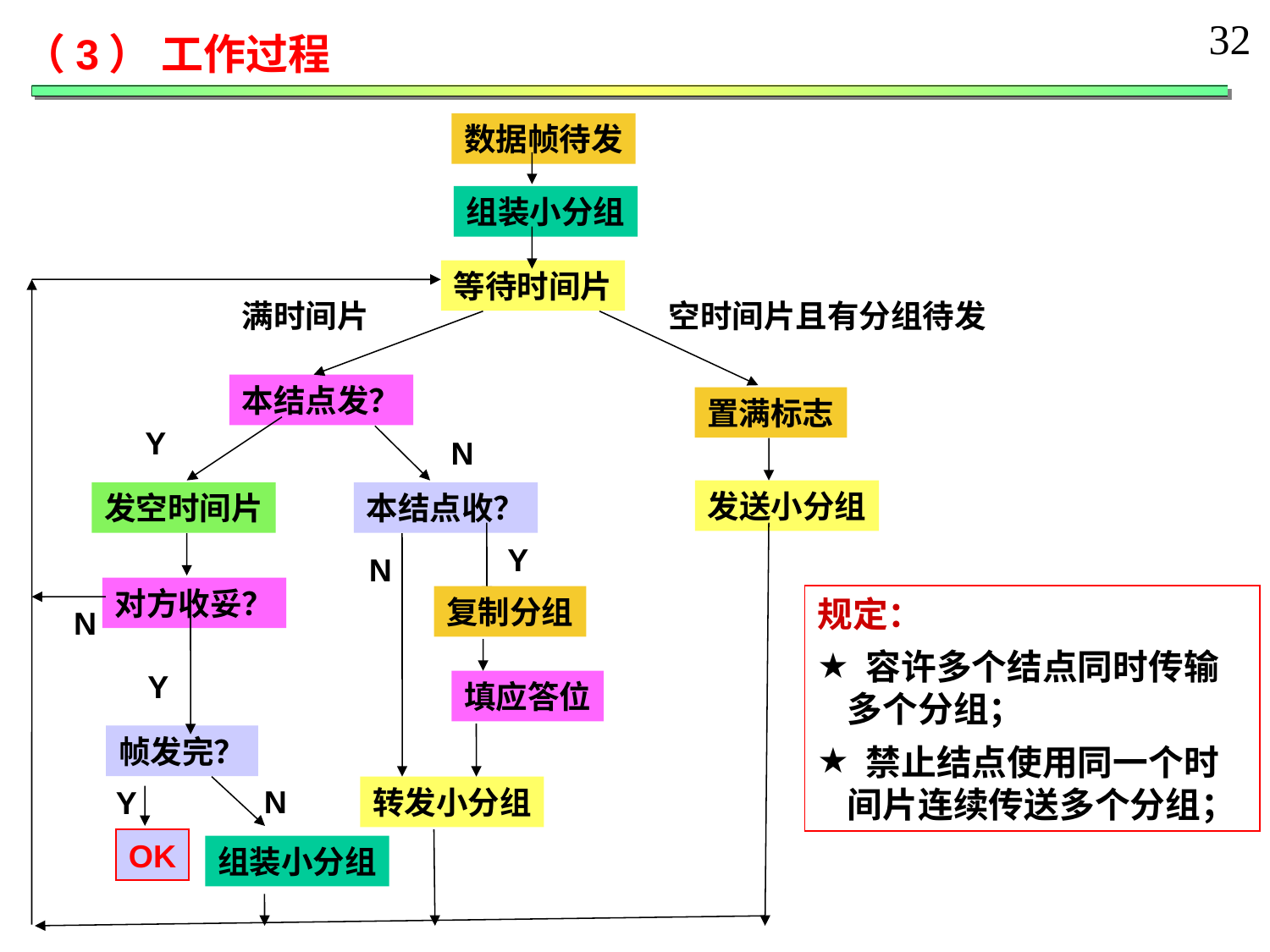

32
（3） 工作过程

数据帧待发

组装小分组

等待时间片

满时间片
空时间片且有分组待发

本结点发？
置满标志
Y

N

发送小分组
发空时间片
本结点收？

Y
N
对方收妥？
复制分组

N

Y
填应答位

帧发完？
N
Y

转发小分组

OK

组装小分组

规定：
 容许多个结点同时传输多个分组；
 禁止结点使用同一个时间片连续传送多个分组；